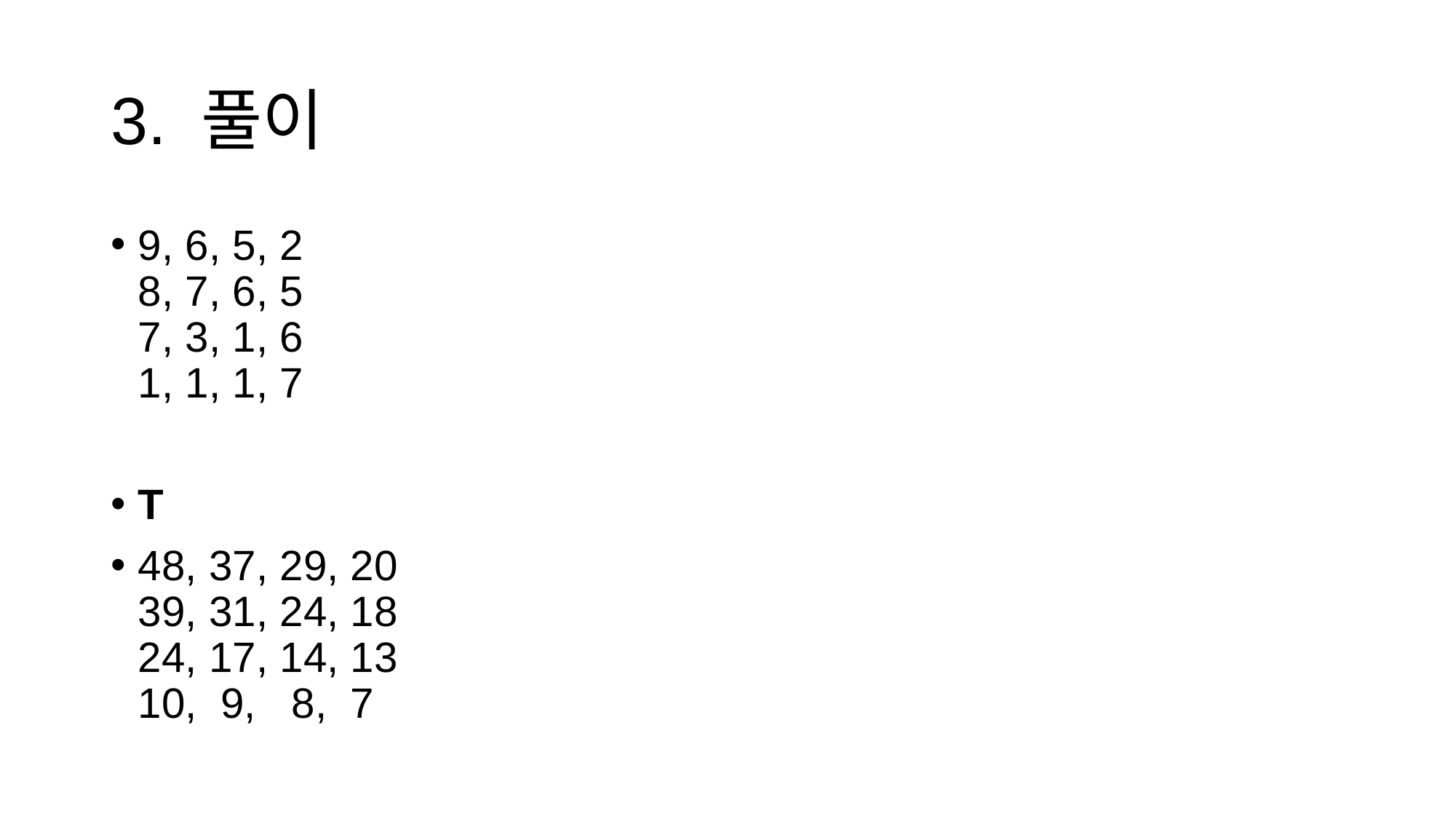

# 3. 풀이
9, 6, 5, 2
8, 7, 6, 5
7, 3, 1, 6
1, 1, 1, 7

T
48, 37, 29, 20
39, 31, 24, 18
24, 17, 14, 13
10,  9,   8,  7